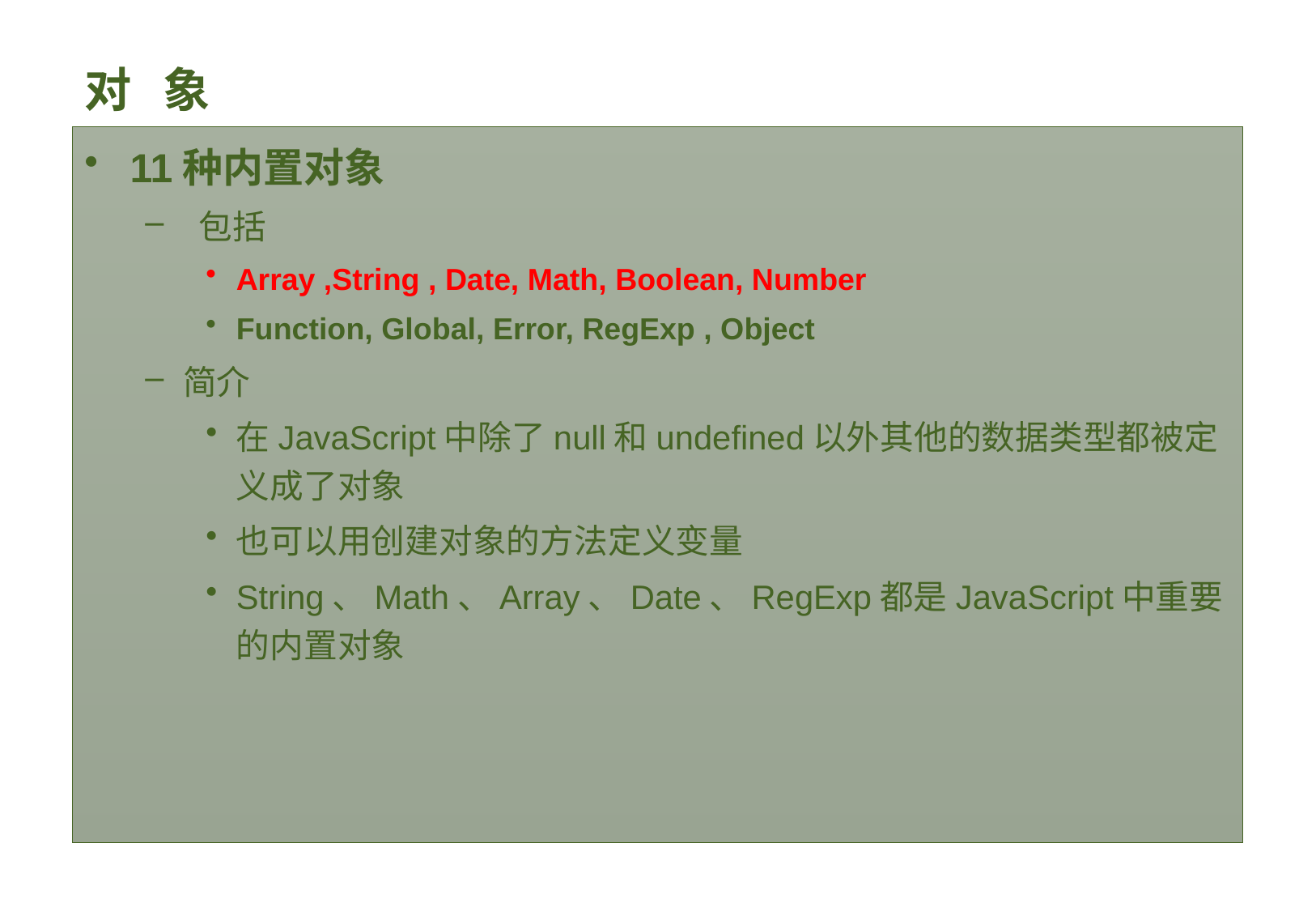

# 对  象
11种内置对象
 包括
Array ,String , Date, Math, Boolean, Number
Function, Global, Error, RegExp , Object
简介
在JavaScript中除了null和undefined以外其他的数据类型都被定义成了对象
也可以用创建对象的方法定义变量
String、Math、Array、Date、RegExp都是JavaScript中重要的内置对象